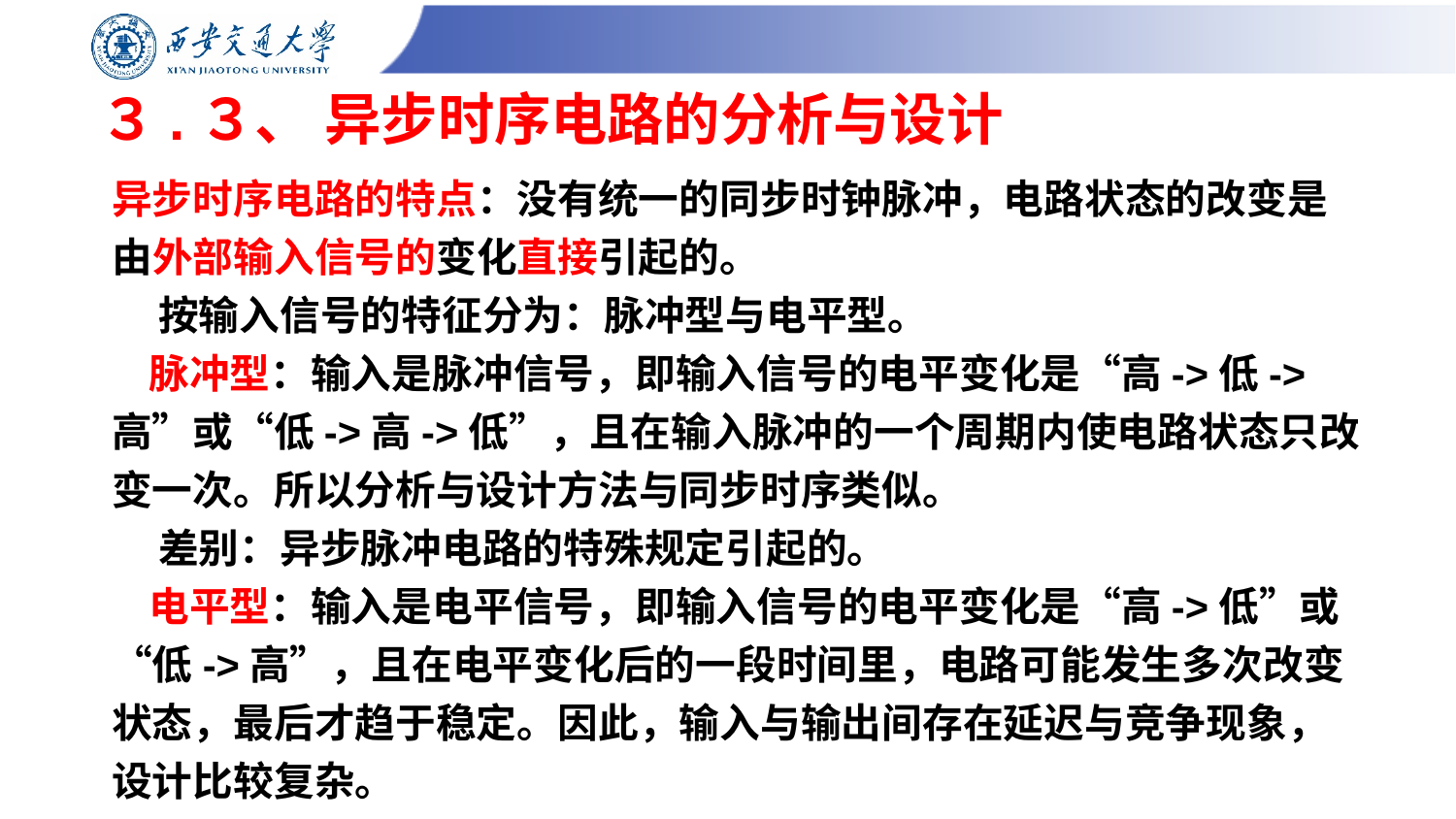

# ３.３、 异步时序电路的分析与设计
异步时序电路的特点：没有统一的同步时钟脉冲，电路状态的改变是由外部输入信号的变化直接引起的。
    按输入信号的特征分为：脉冲型与电平型。
    脉冲型：输入是脉冲信号，即输入信号的电平变化是“高->低->高”或“低->高->低”，且在输入脉冲的一个周期内使电路状态只改变一次。所以分析与设计方法与同步时序类似。
    差别：异步脉冲电路的特殊规定引起的。
    电平型：输入是电平信号，即输入信号的电平变化是“高->低”或“低->高”，且在电平变化后的一段时间里，电路可能发生多次改变状态，最后才趋于稳定。因此，输入与输出间存在延迟与竞争现象，设计比较复杂。